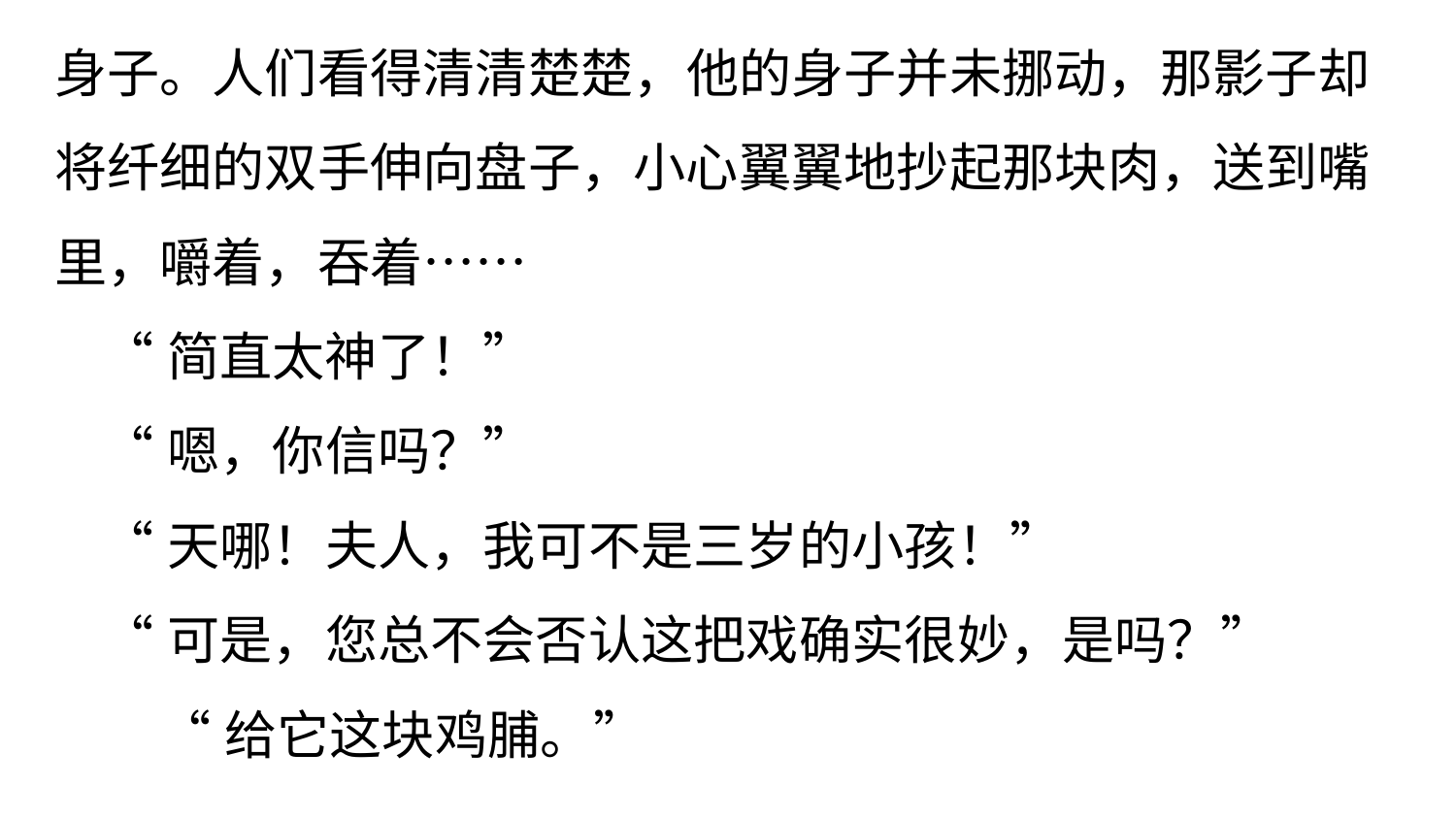

身子。人们看得清清楚楚，他的身子并未挪动，那影子却将纤细的双手伸向盘子，小心翼翼地抄起那块肉，送到嘴里，嚼着，吞着……
    “简直太神了！”
    “嗯，你信吗？”
    “天哪！夫人，我可不是三岁的小孩！”
    “可是，您总不会否认这把戏确实很妙，是吗？”
        “给它这块鸡脯。”